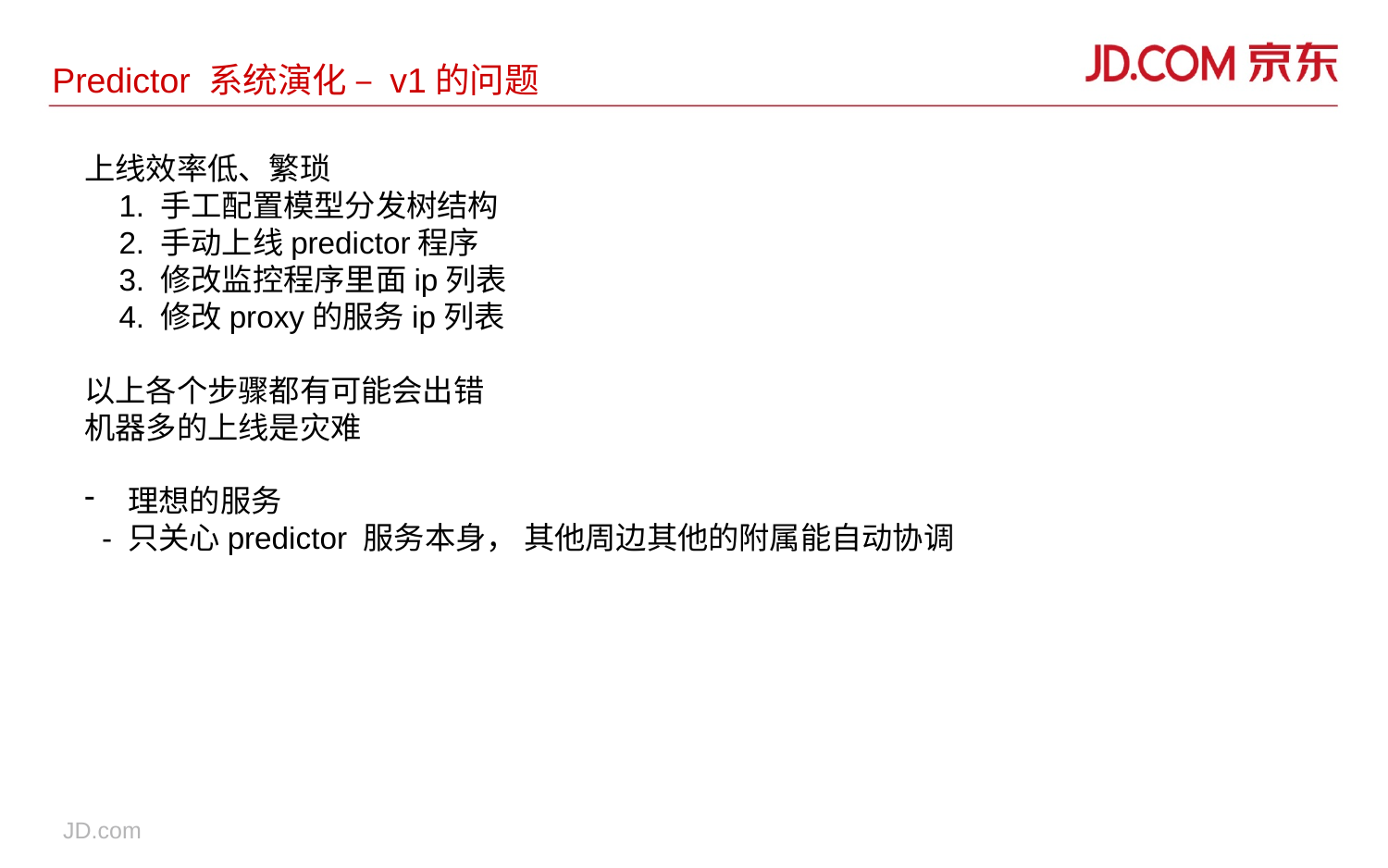

# Predictor 系统演化 – v1的问题
上线效率低、繁琐
    1. 手工配置模型分发树结构
    2. 手动上线predictor程序
    3. 修改监控程序里面ip列表
    4. 修改proxy的服务ip列表

以上各个步骤都有可能会出错
机器多的上线是灾难

理想的服务
  - 只关心predictor 服务本身， 其他周边其他的附属能自动协调